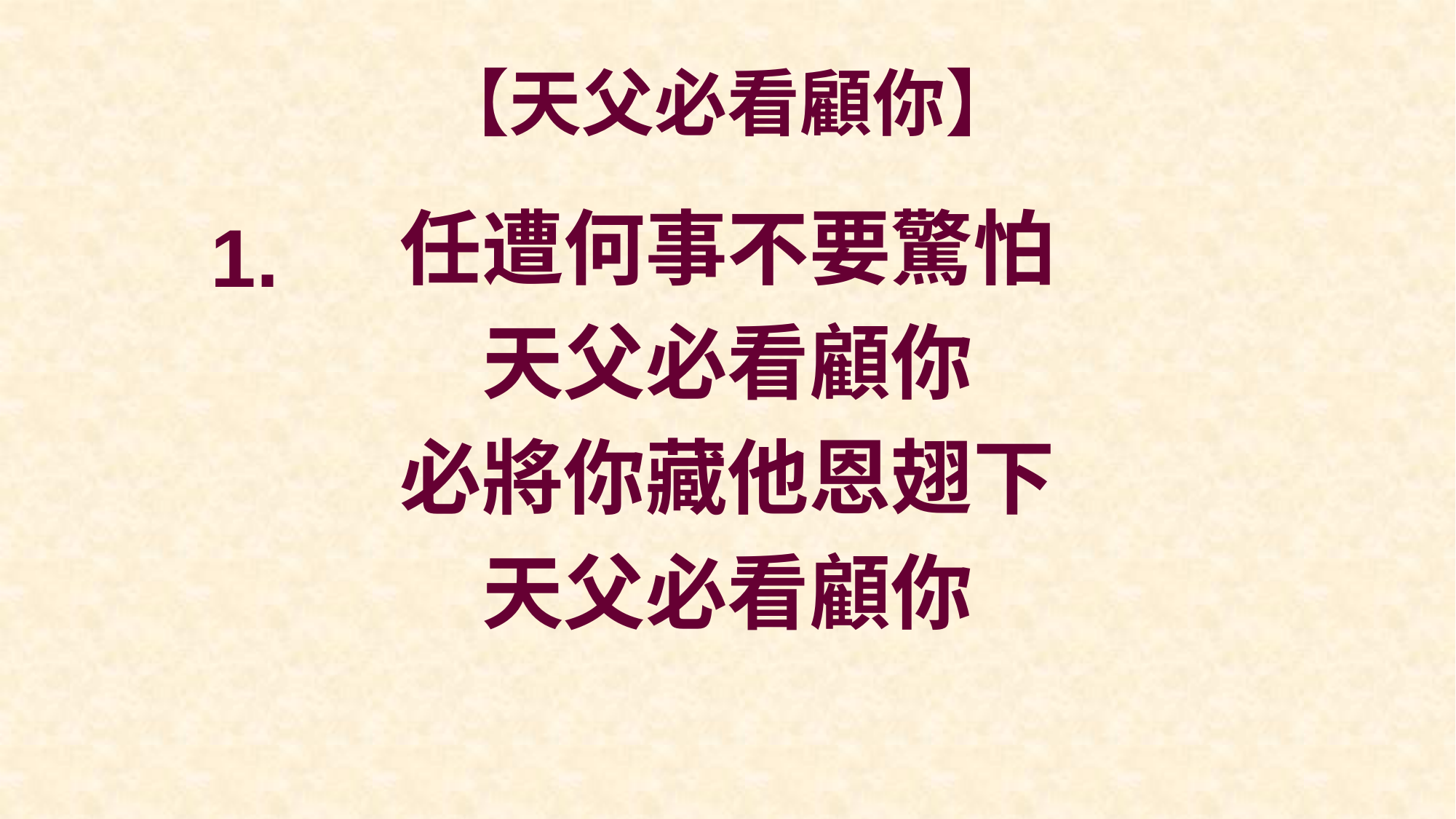

# 【天父必看顧你】
任遭何事不要驚怕
天父必看顧你
必將你藏他恩翅下
天父必看顧你
1.